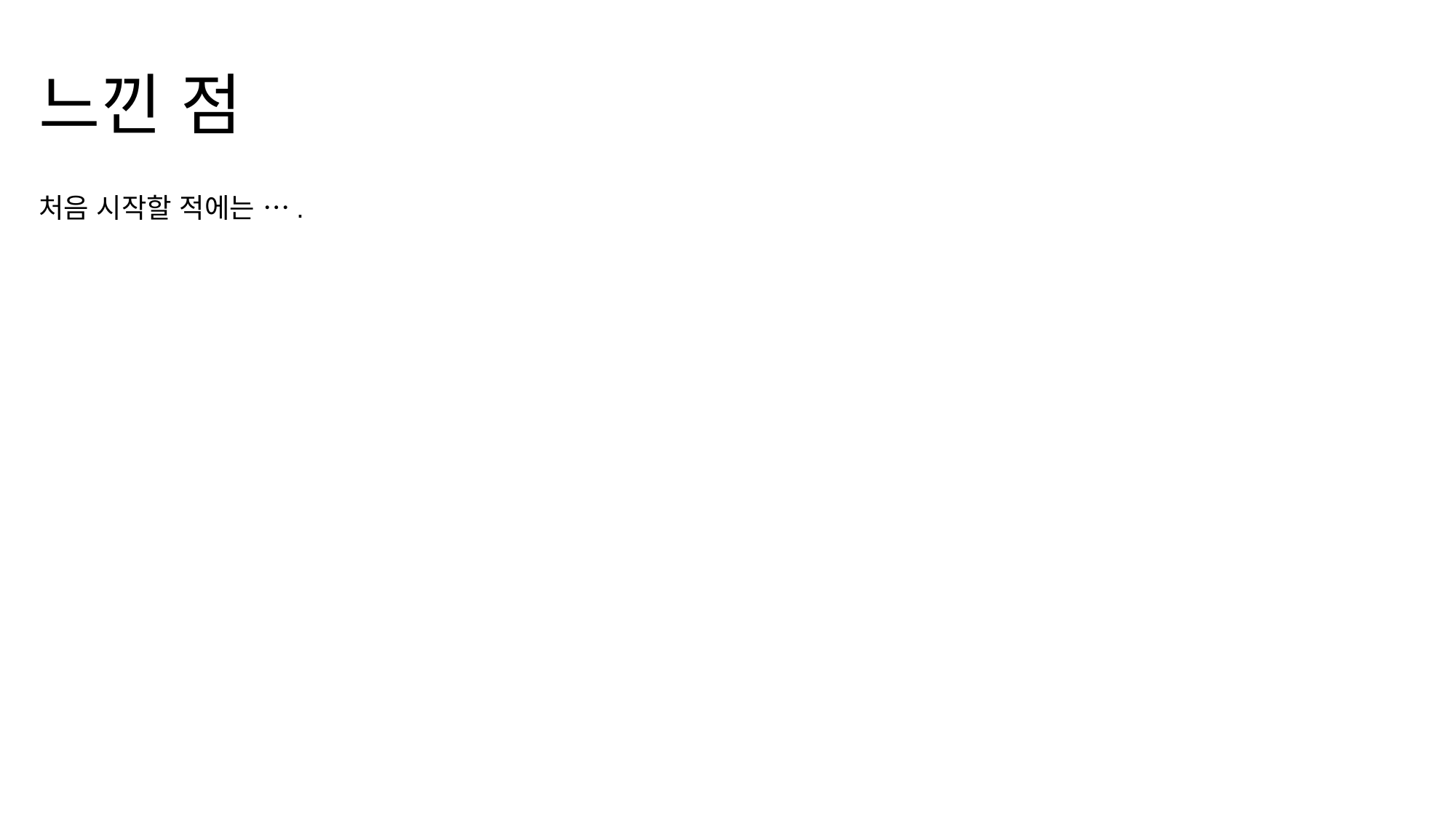

# 느낀 점
처음 시작할 적에는 ….